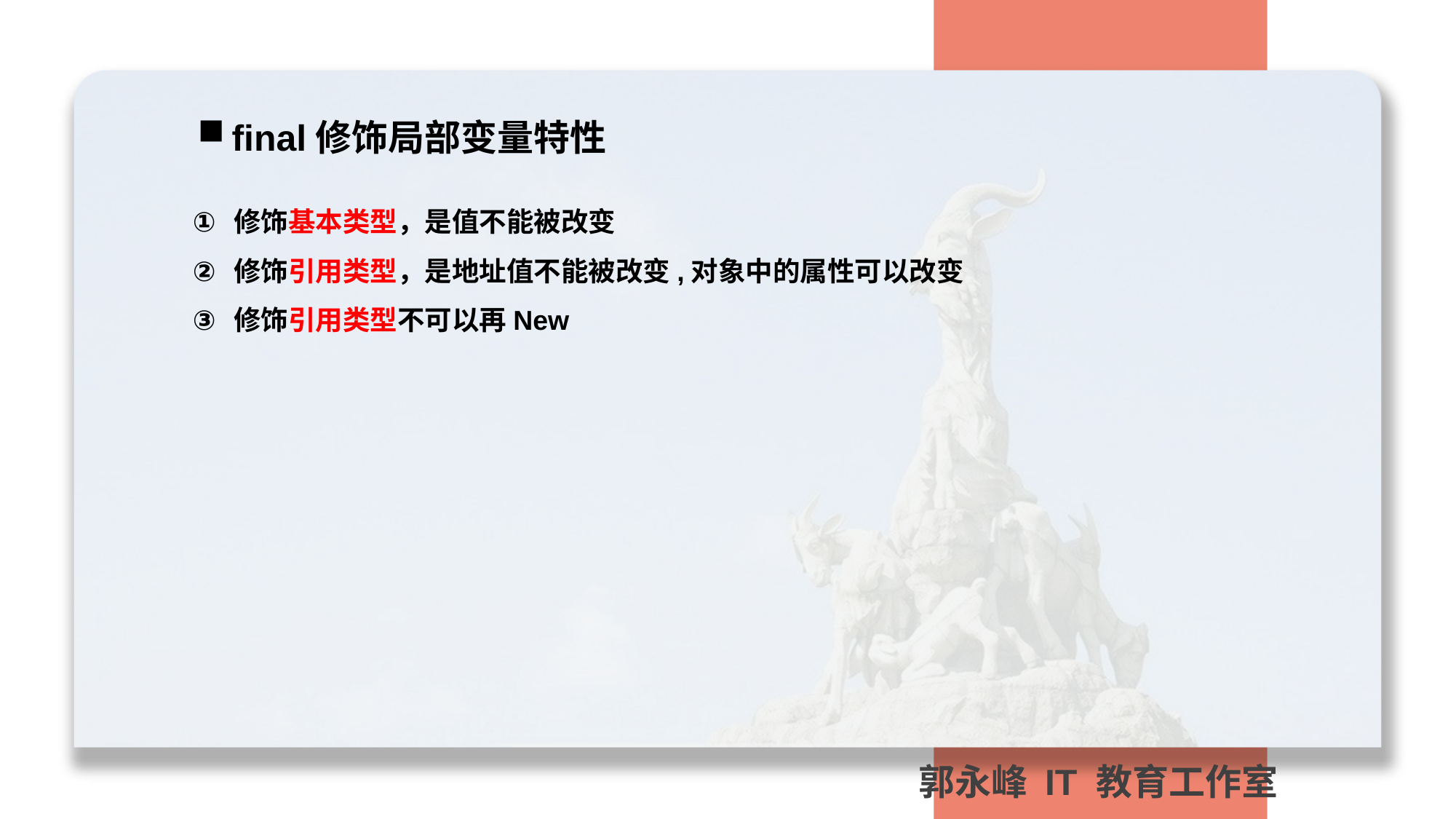

final修饰局部变量特性
修饰基本类型，是值不能被改变
修饰引用类型，是地址值不能被改变,对象中的属性可以改变
修饰引用类型不可以再New